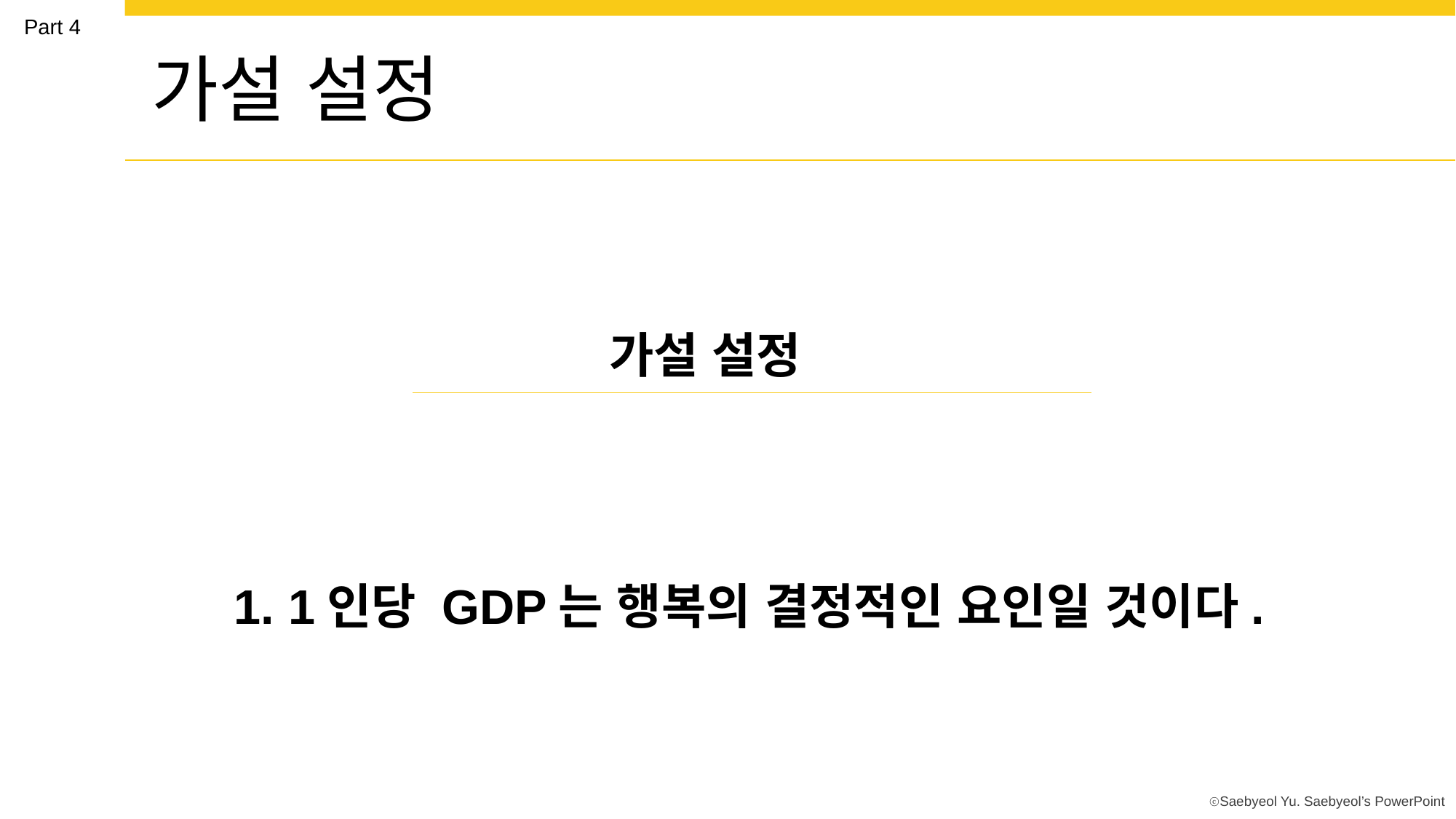

Part 4
가설 설정
가설 설정
 1인당 GDP는 행복의 결정적인 요인일 것이다.